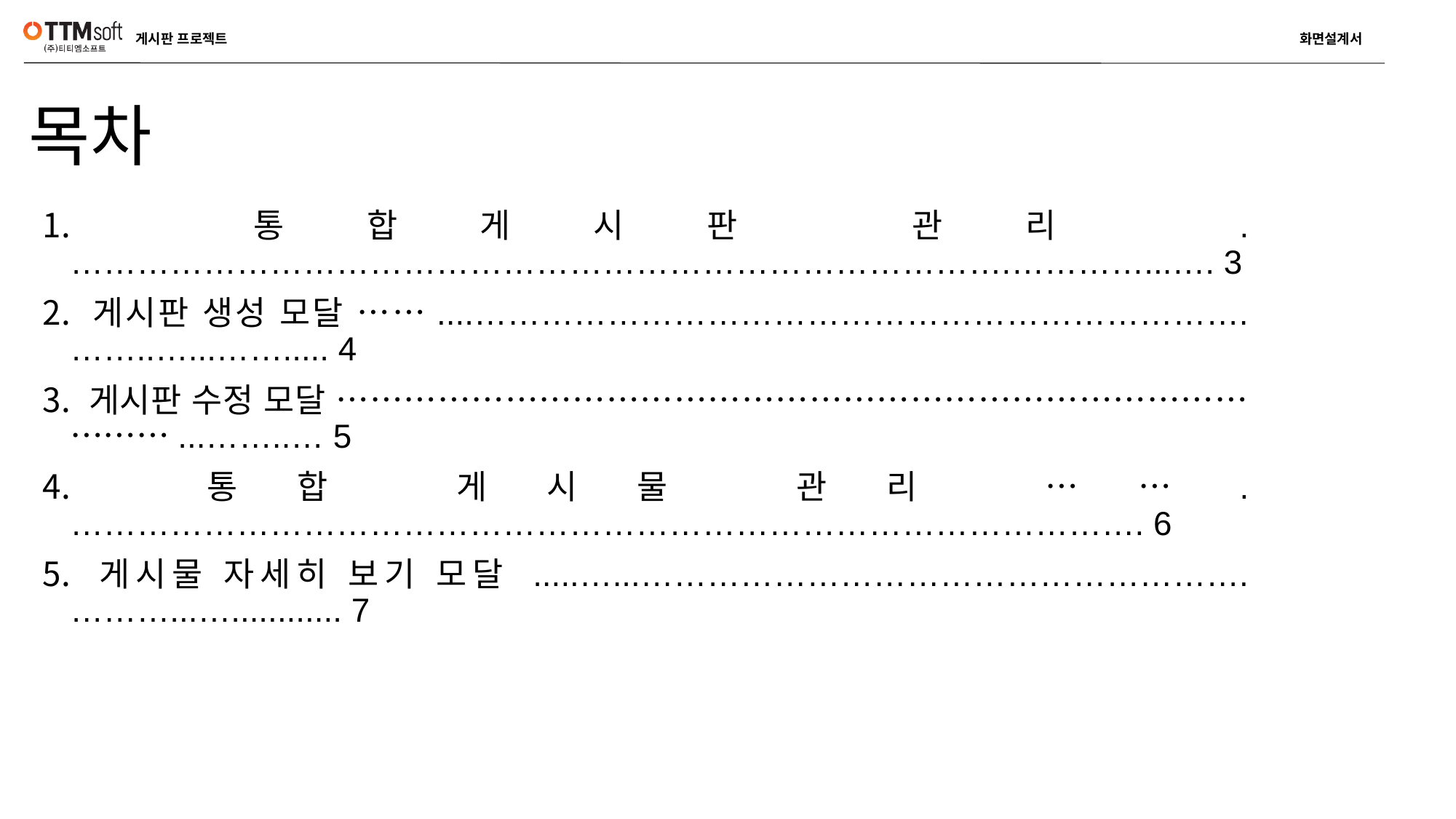

# 목차
 통합게시판 관리 .………………………………………………………………………….…………...…. 3
 게시판 생성 모달 ……....…………………………………………………………….……..…...……..... 4
 게시판 수정 모달 ………………………………………………………………………………...……..… 5
 통합 게시물 관리 …….……………………………………………………………………………………. 6
 게시물 자세히 보기 모달 .....…...……………………………………………….………...…............ 7